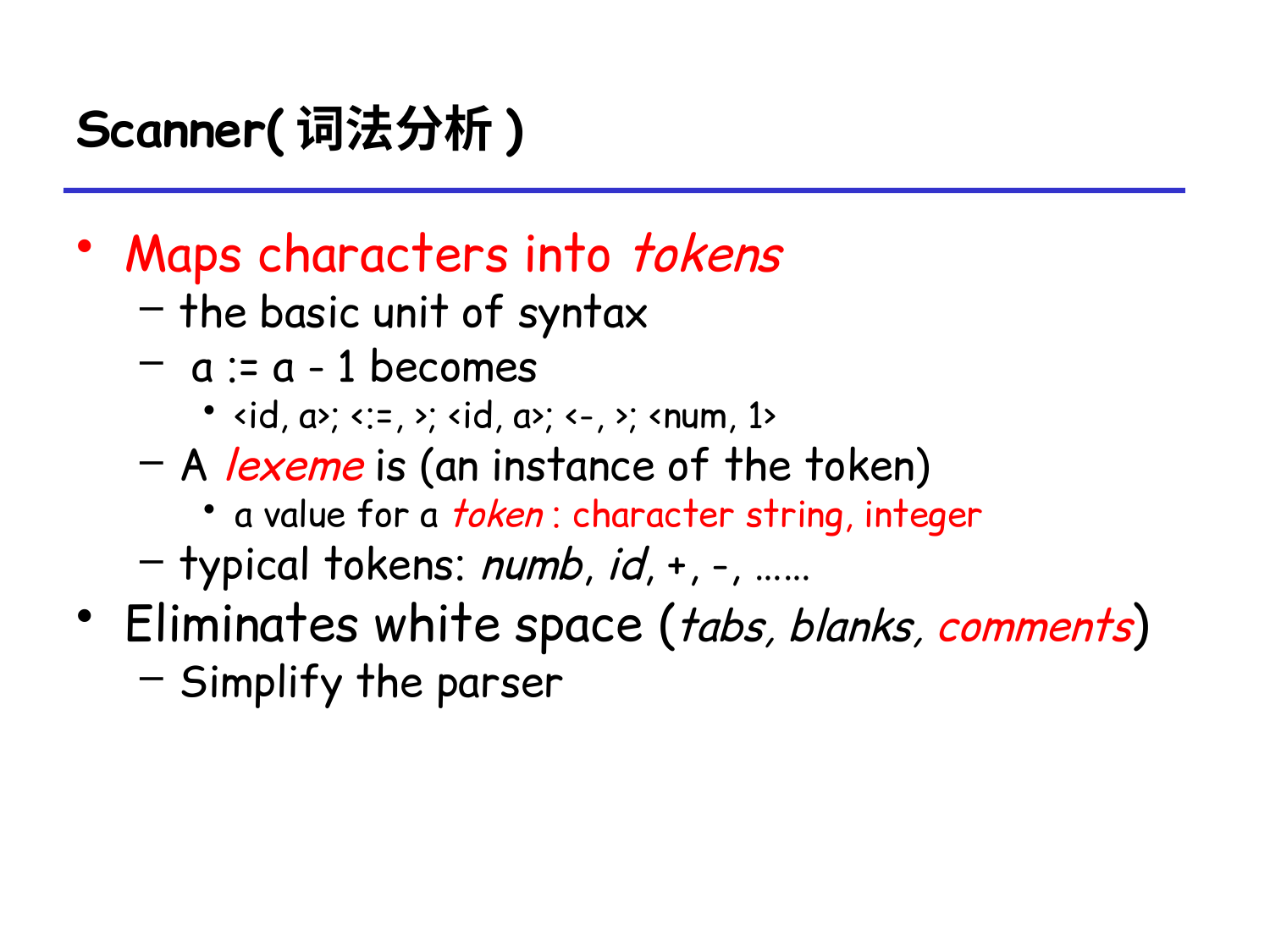

# Scanner(词法分析)
Maps characters into tokens
the basic unit of syntax
 a := a - 1 becomes
<id, a>; <:=, >; <id, a>; <-, >; <num, 1>
A lexeme is (an instance of the token)
a value for a token : character string, integer
typical tokens: numb, id, +, -, ……
Eliminates white space (tabs, blanks, comments)
Simplify the parser
45